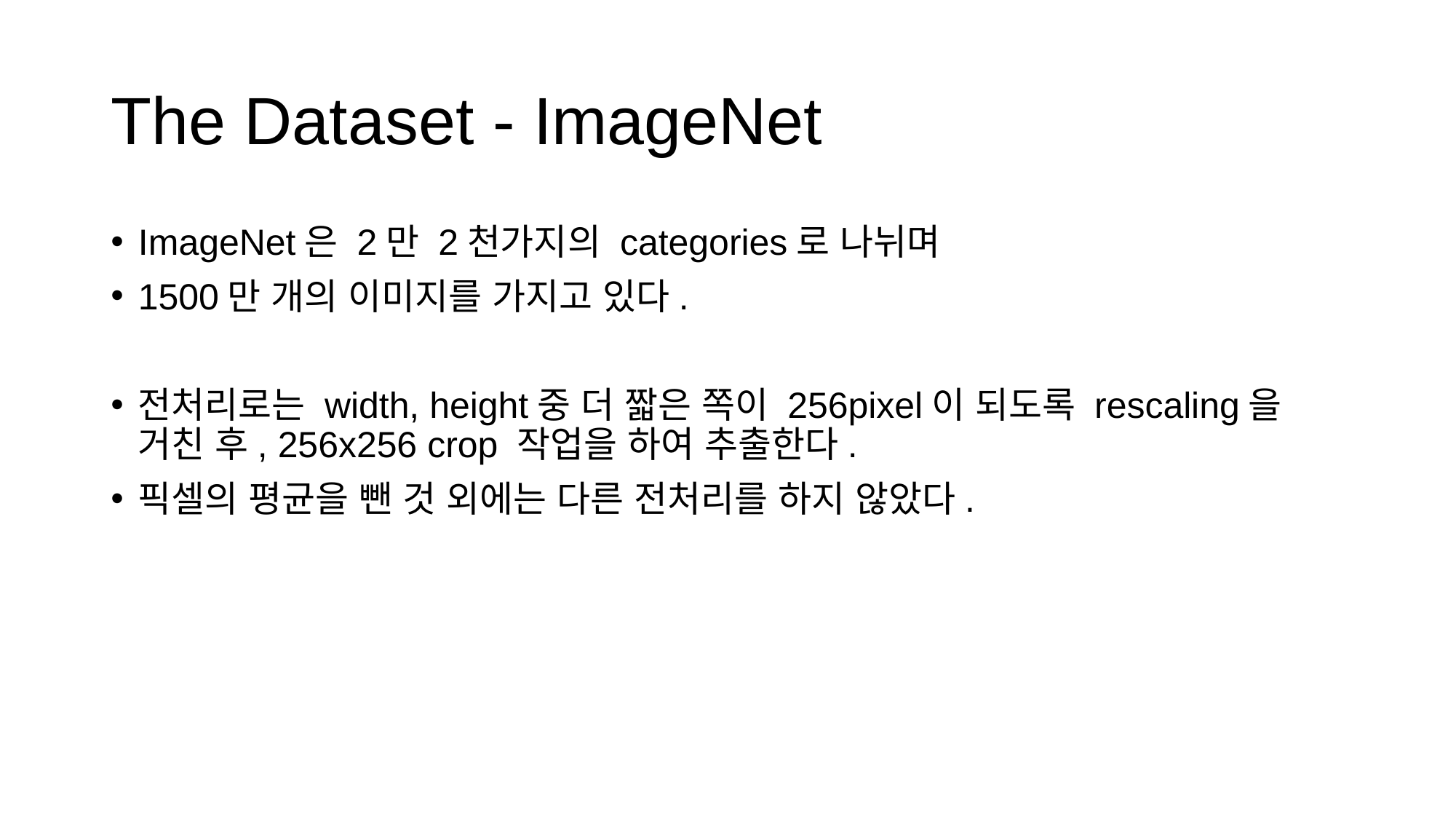

# The Dataset - ImageNet
ImageNet은 2만 2천가지의 categories로 나뉘며
1500만 개의 이미지를 가지고 있다.

전처리로는 width, height중 더 짧은 쪽이 256pixel이 되도록 rescaling을 거친 후, 256x256 crop 작업을 하여 추출한다.
픽셀의 평균을 뺀 것 외에는 다른 전처리를 하지 않았다.